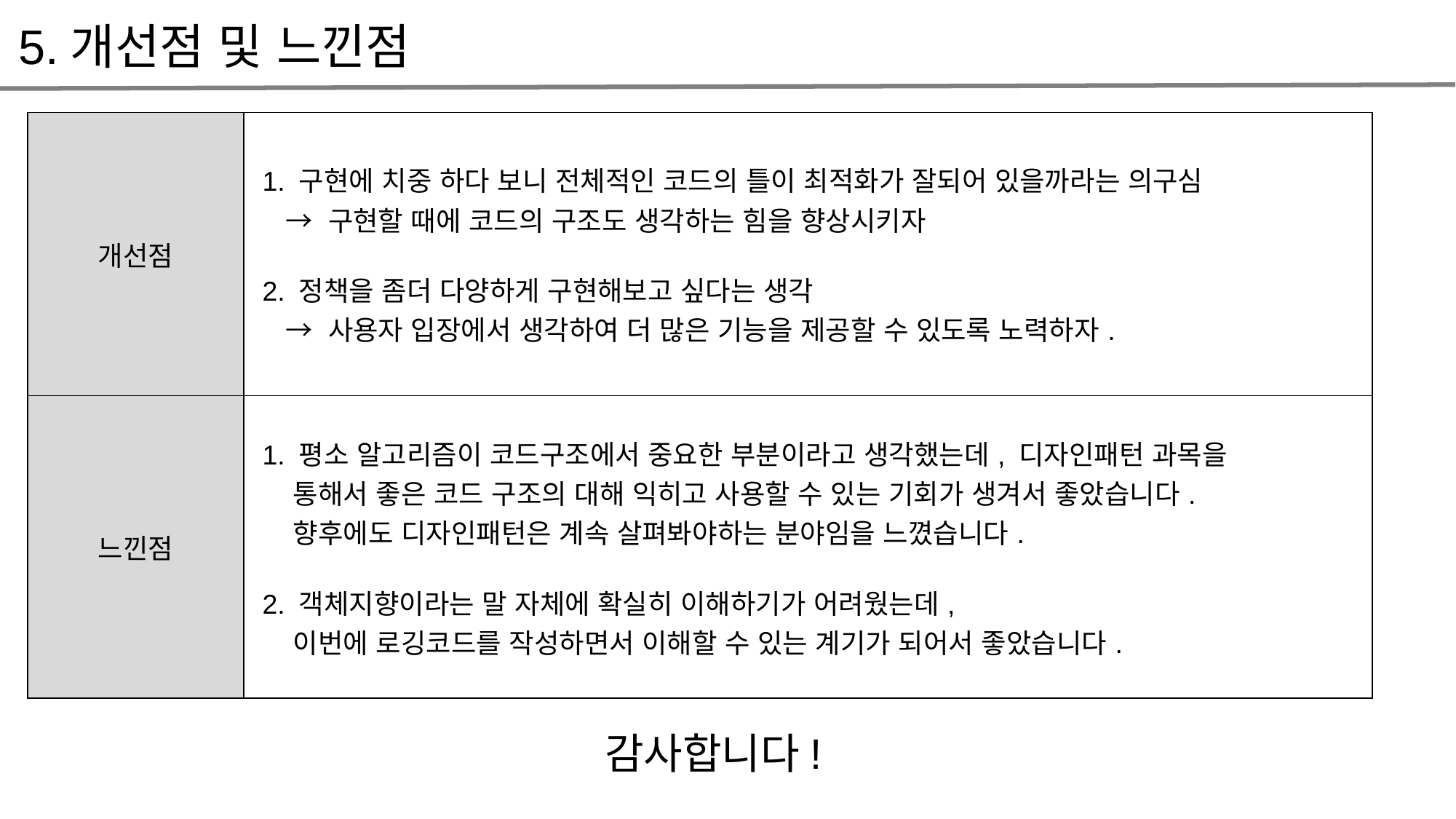

5.개선점 및 느낀점
| 개선점 | 1. 구현에 치중 하다 보니 전체적인 코드의 틀이 최적화가 잘되어 있을까라는 의구심 → 구현할 때에 코드의 구조도 생각하는 힘을 향상시키자 2. 정책을 좀더 다양하게 구현해보고 싶다는 생각 → 사용자 입장에서 생각하여 더 많은 기능을 제공할 수 있도록 노력하자. |
| --- | --- |
| 느낀점 | 1. 평소 알고리즘이 코드구조에서 중요한 부분이라고 생각했는데, 디자인패턴 과목을 통해서 좋은 코드 구조의 대해 익히고 사용할 수 있는 기회가 생겨서 좋았습니다. 향후에도 디자인패턴은 계속 살펴봐야하는 분야임을 느꼈습니다. 2. 객체지향이라는 말 자체에 확실히 이해하기가 어려웠는데, 이번에 로깅코드를 작성하면서 이해할 수 있는 계기가 되어서 좋았습니다. |
감사합니다!